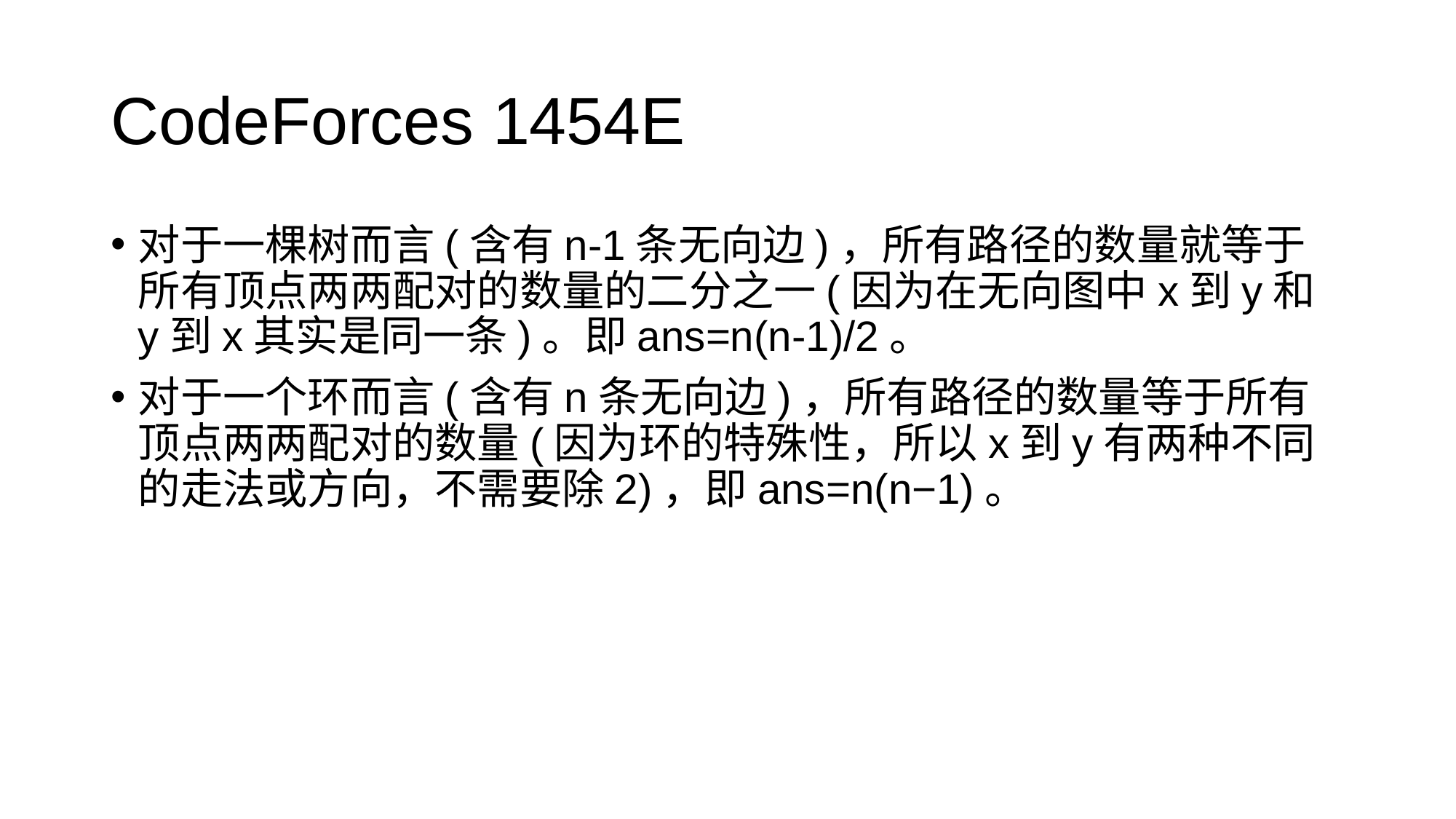

# CodeForces 1454E
对于一棵树而言(含有n-1条无向边)，所有路径的数量就等于所有顶点两两配对的数量的二分之一(因为在无向图中x到y和y到x其实是同一条)。即ans=n(n-1)/2。
对于一个环而言(含有n条无向边)，所有路径的数量等于所有顶点两两配对的数量(因为环的特殊性，所以x到y有两种不同的走法或方向，不需要除2)，即ans=n(n−1)。